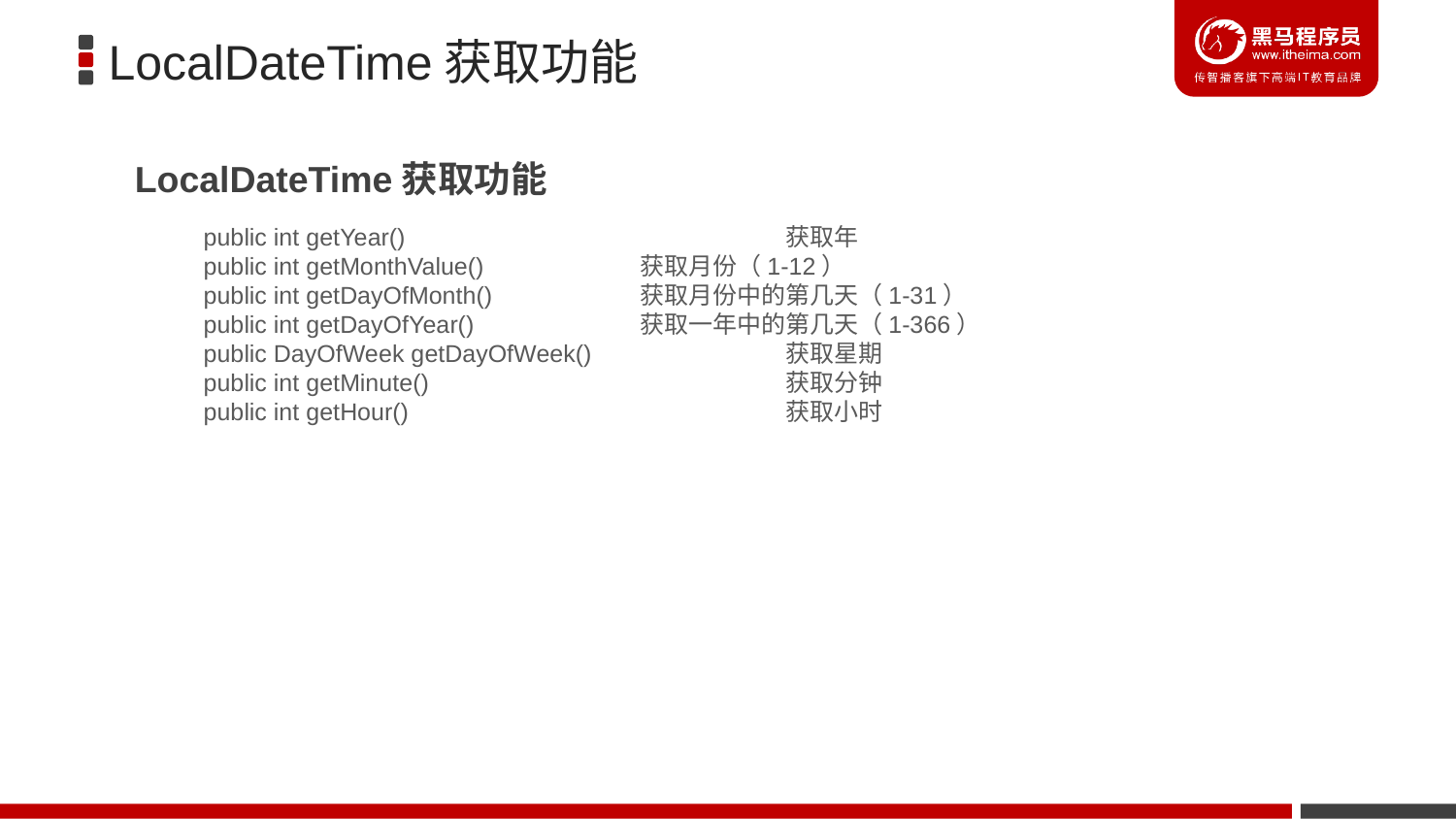

LocalDateTime获取功能
LocalDateTime获取功能

public int getYear()			获取年
public int getMonthValue()		获取月份（1-12）
public int getDayOfMonth()		获取月份中的第几天（1-31）
public int getDayOfYear()		获取一年中的第几天（1-366）
public DayOfWeek getDayOfWeek()		获取星期
public int getMinute()			获取分钟
public int getHour()			获取小时